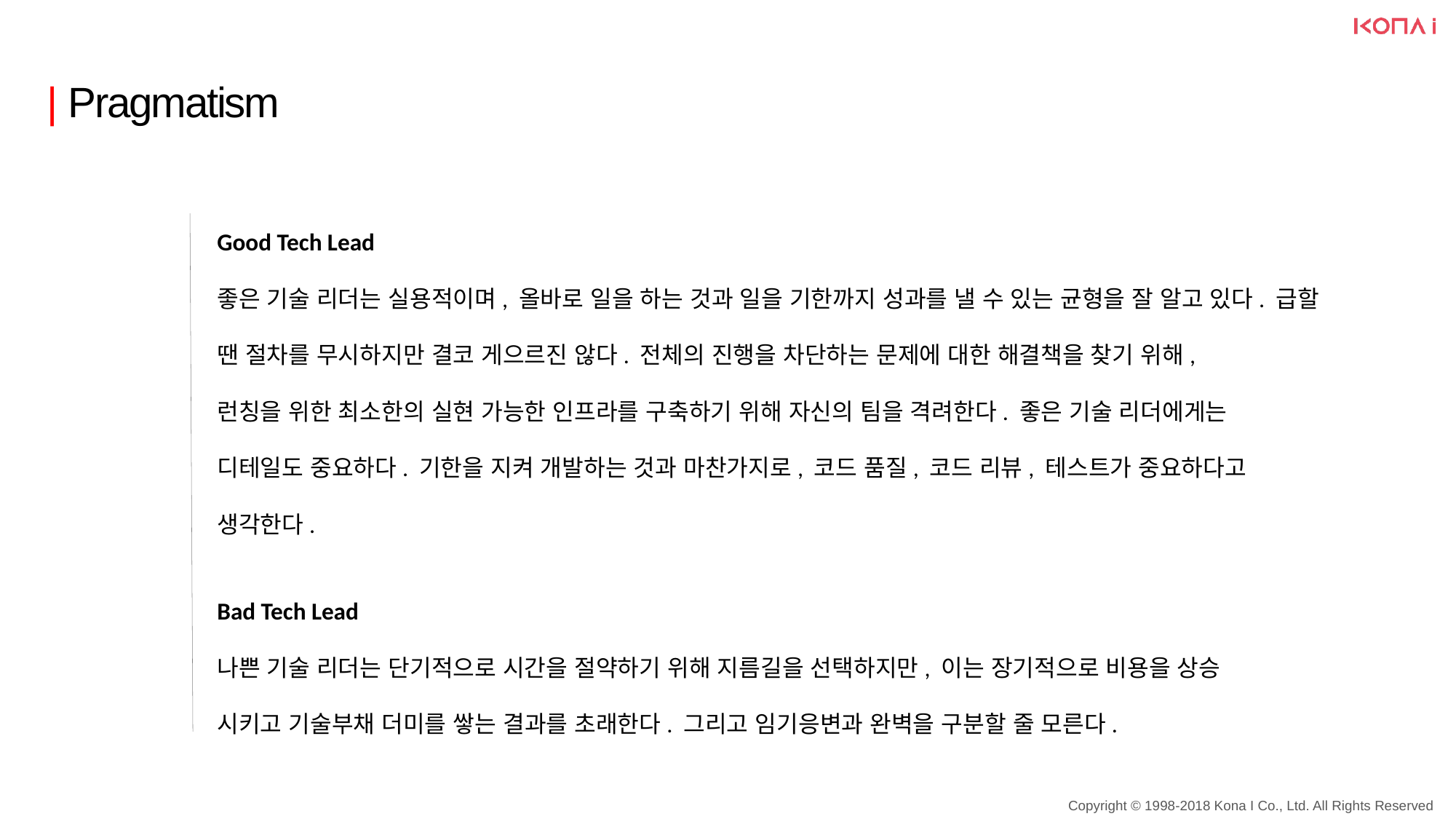

| Pragmatism
Good Tech Lead
좋은 기술 리더는 실용적이며, 올바로 일을 하는 것과 일을 기한까지 성과를 낼 수 있는 균형을 잘 알고 있다. 급할 땐 절차를 무시하지만 결코 게으르진 않다. 전체의 진행을 차단하는 문제에 대한 해결책을 찾기 위해,
런칭을 위한 최소한의 실현 가능한 인프라를 구축하기 위해 자신의 팀을 격려한다. 좋은 기술 리더에게는
디테일도 중요하다. 기한을 지켜 개발하는 것과 마찬가지로, 코드 품질, 코드 리뷰, 테스트가 중요하다고
생각한다.
Bad Tech Lead
나쁜 기술 리더는 단기적으로 시간을 절약하기 위해 지름길을 선택하지만, 이는 장기적으로 비용을 상승
시키고 기술부채 더미를 쌓는 결과를 초래한다. 그리고 임기응변과 완벽을 구분할 줄 모른다.